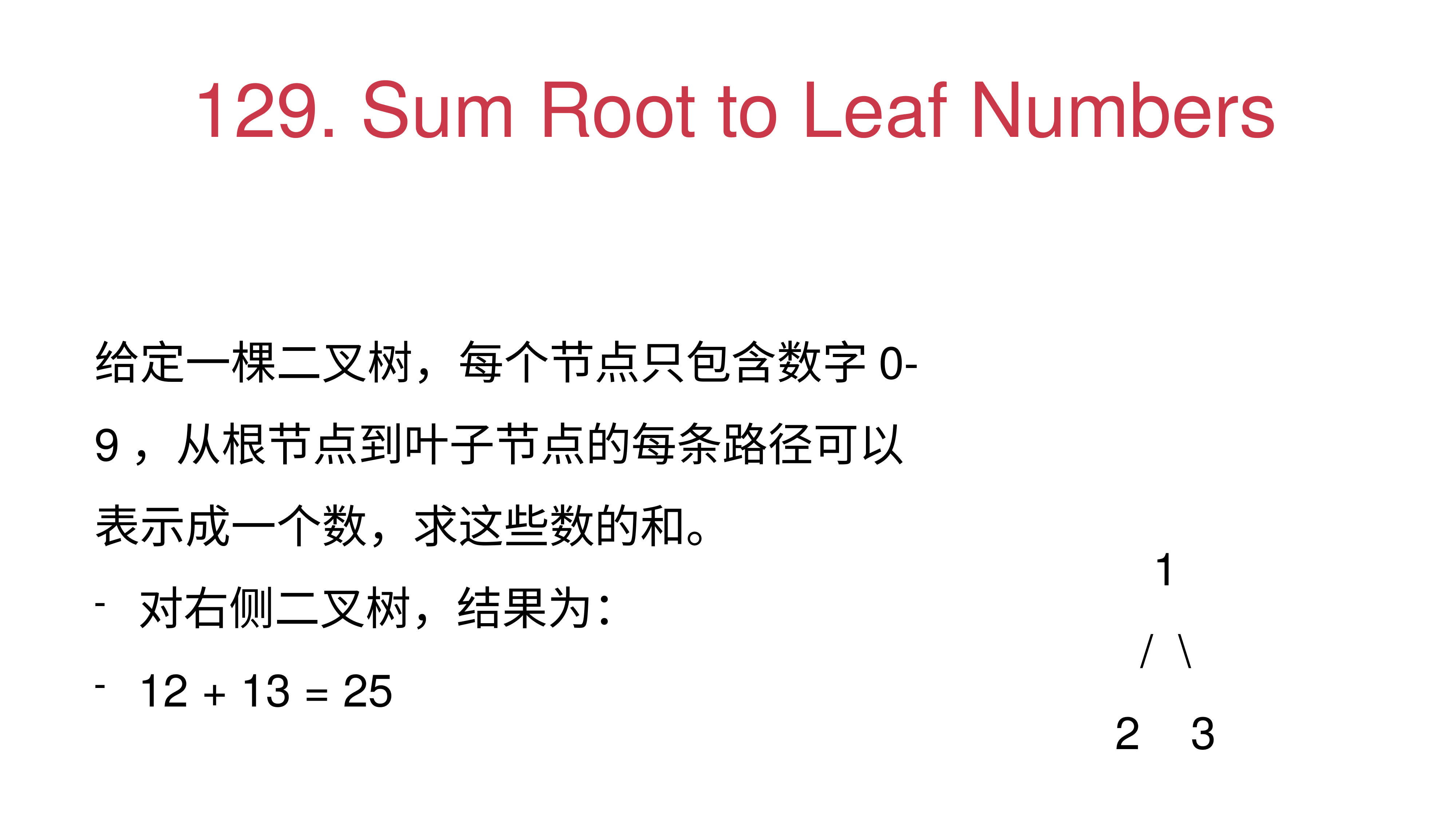

# 129. Sum Root to Leaf Numbers
给定一棵二叉树，每个节点只包含数字0-9，从根节点到叶子节点的每条路径可以表示成一个数，求这些数的和。
对右侧二叉树，结果为：
12 + 13 = 25
              1
             /  \
           2    3